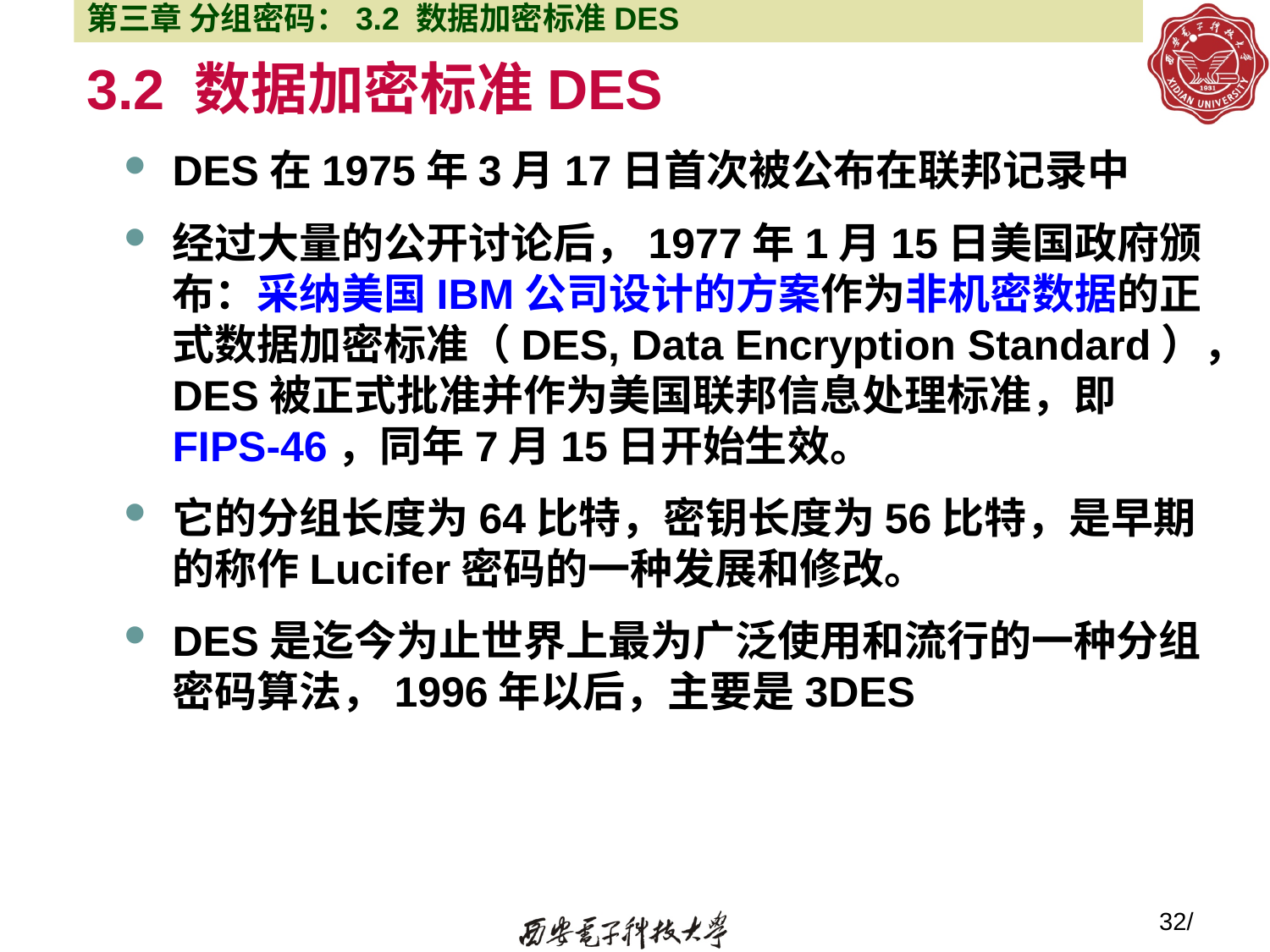

第三章 分组密码：3.2 数据加密标准DES
# 3.2 数据加密标准DES
DES在1975年3月17日首次被公布在联邦记录中
经过大量的公开讨论后，1977年1月15日美国政府颁布：采纳美国IBM公司设计的方案作为非机密数据的正式数据加密标准（DES, Data Encryption Standard），DES被正式批准并作为美国联邦信息处理标准，即FIPS-46，同年7月15日开始生效。
它的分组长度为64比特，密钥长度为56比特，是早期的称作Lucifer密码的一种发展和修改。
DES是迄今为止世界上最为广泛使用和流行的一种分组密码算法，1996年以后，主要是3DES
32/